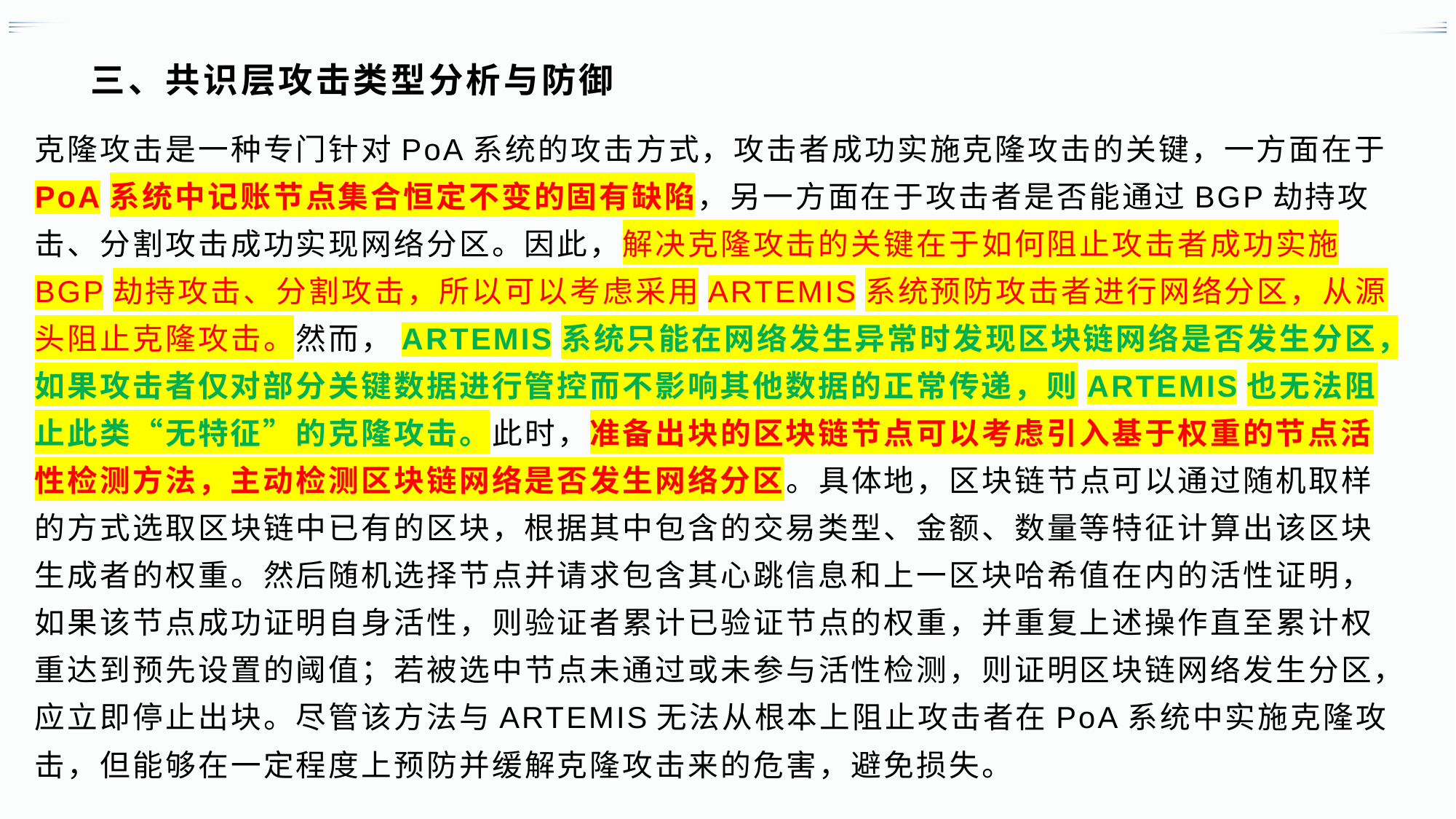

# 三、共识层攻击类型分析与防御
克隆攻击是一种专门针对PoA系统的攻击方式，攻击者成功实施克隆攻击的关键，一方面在于PoA系统中记账节点集合恒定不变的固有缺陷，另一方面在于攻击者是否能通过BGP劫持攻击、分割攻击成功实现网络分区。因此，解决克隆攻击的关键在于如何阻止攻击者成功实施BGP劫持攻击、分割攻击，所以可以考虑采用ARTEMIS系统预防攻击者进行网络分区，从源头阻止克隆攻击。然而，ARTEMIS系统只能在网络发生异常时发现区块链网络是否发生分区，如果攻击者仅对部分关键数据进行管控而不影响其他数据的正常传递，则ARTEMIS也无法阻止此类“无特征”的克隆攻击。此时，准备出块的区块链节点可以考虑引入基于权重的节点活性检测方法，主动检测区块链网络是否发生网络分区。具体地，区块链节点可以通过随机取样的方式选取区块链中已有的区块，根据其中包含的交易类型、金额、数量等特征计算出该区块生成者的权重。然后随机选择节点并请求包含其心跳信息和上一区块哈希值在内的活性证明，如果该节点成功证明自身活性，则验证者累计已验证节点的权重，并重复上述操作直至累计权重达到预先设置的阈值；若被选中节点未通过或未参与活性检测，则证明区块链网络发生分区，应立即停止出块。尽管该方法与ARTEMIS无法从根本上阻止攻击者在PoA系统中实施克隆攻击，但能够在一定程度上预防并缓解克隆攻击来的危害，避免损失。